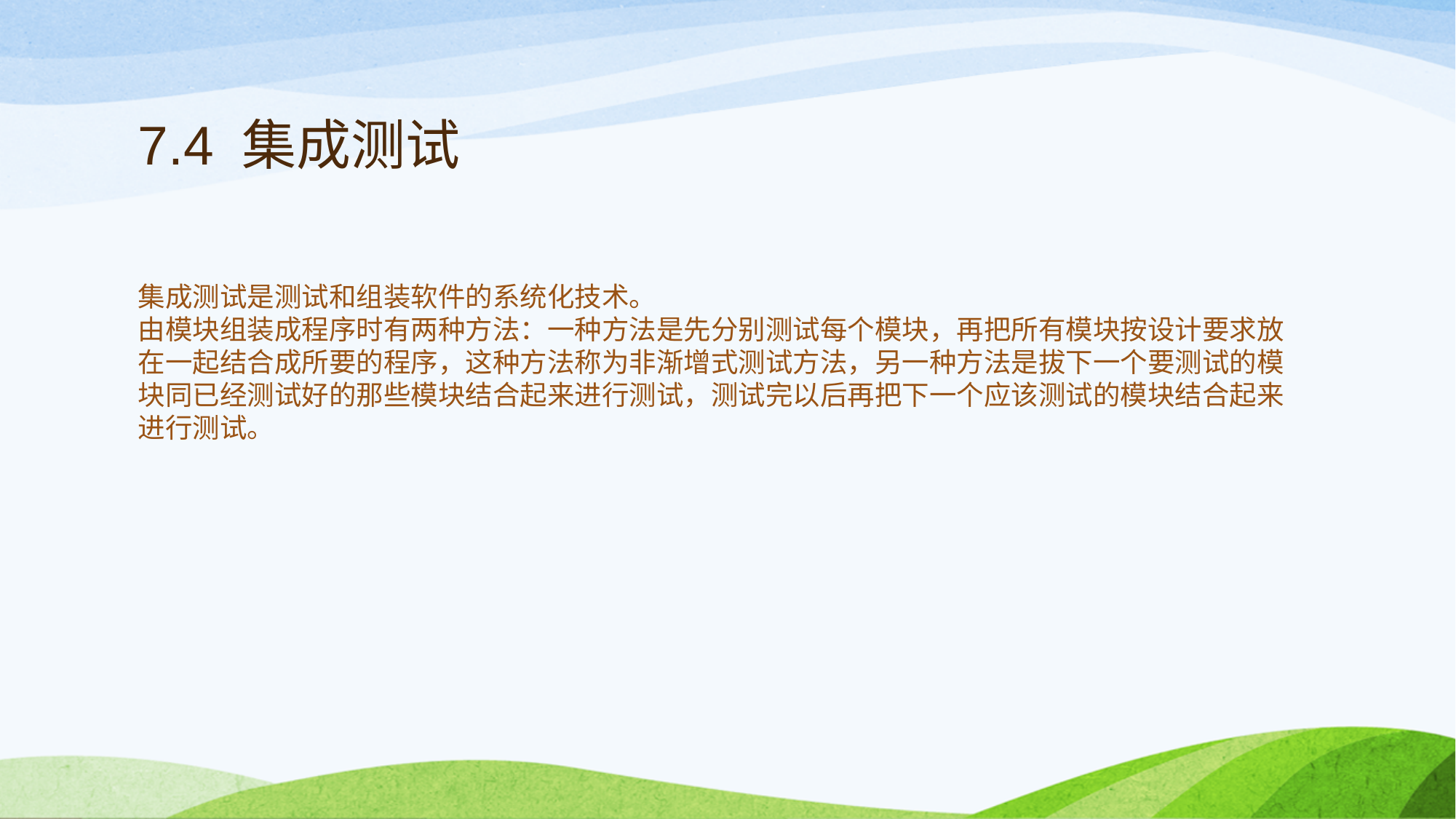

# 7.4 集成测试
集成测试是测试和组装软件的系统化技术。
由模块组装成程序时有两种方法：一种方法是先分别测试每个模块，再把所有模块按设计要求放在一起结合成所要的程序，这种方法称为非渐增式测试方法，另一种方法是拔下一个要测试的模块同已经测试好的那些模块结合起来进行测试，测试完以后再把下一个应该测试的模块结合起来进行测试。